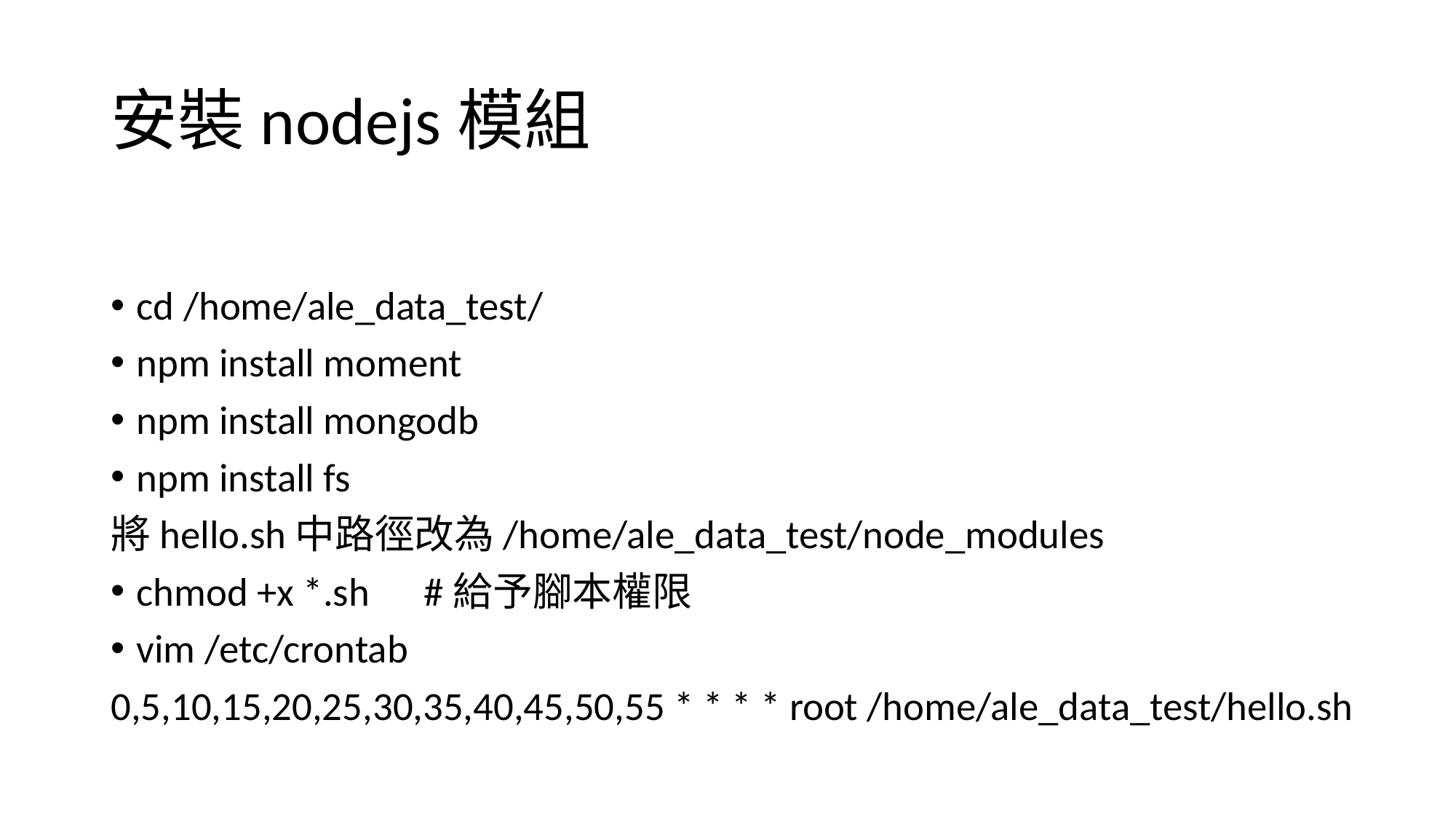

# 安裝nodejs模組

cd /home/ale_data_test/
npm install moment
npm install mongodb
npm install fs
將hello.sh中路徑改為/home/ale_data_test/node_modules
chmod +x *.sh      #給予腳本權限
vim /etc/crontab
0,5,10,15,20,25,30,35,40,45,50,55 * * * * root /home/ale_data_test/hello.sh